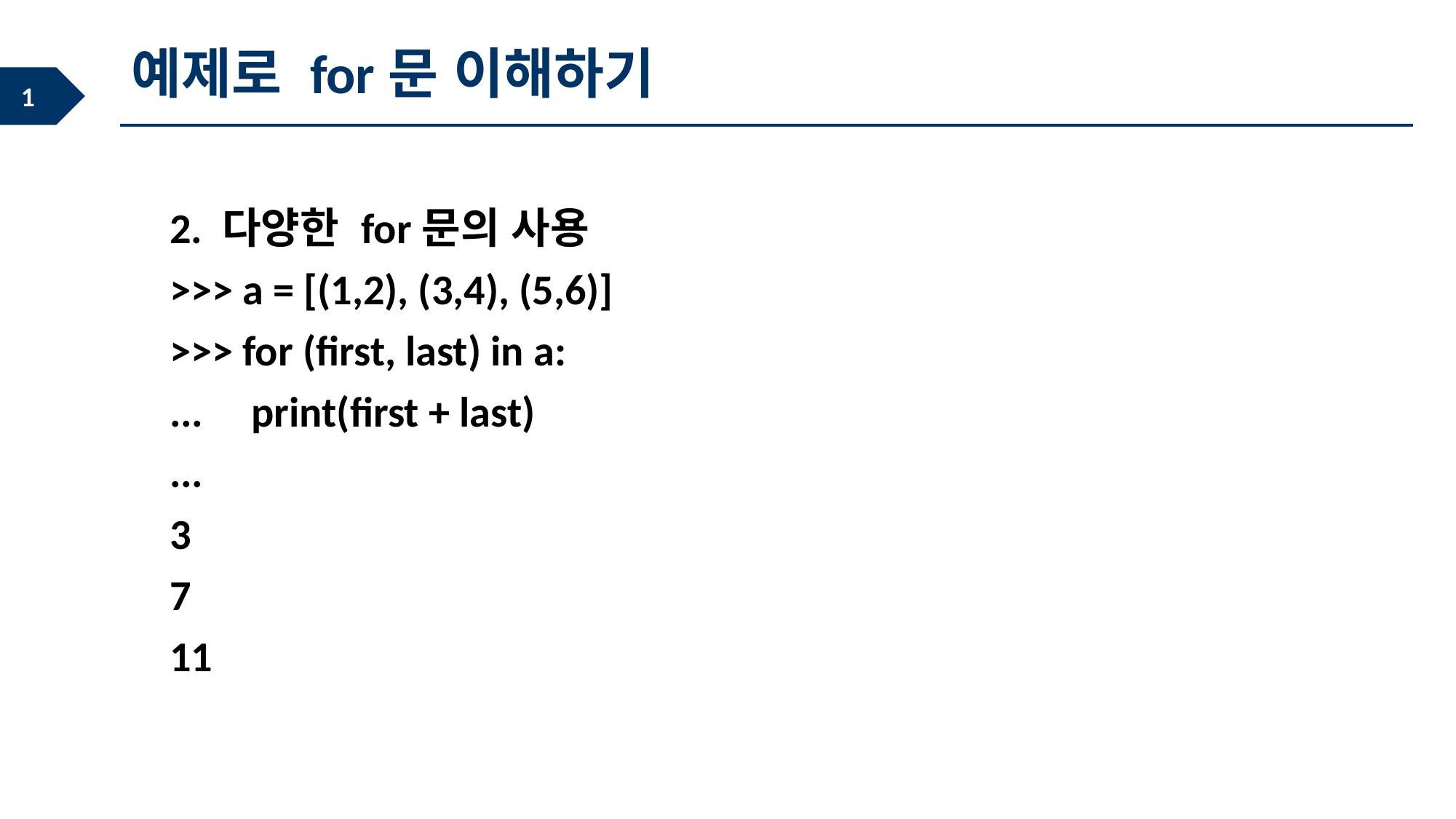

예제로 for문 이해하기
2. 다양한 for문의 사용
>>> a = [(1,2), (3,4), (5,6)]
>>> for (first, last) in a:
...     print(first + last)
...
3
7
11